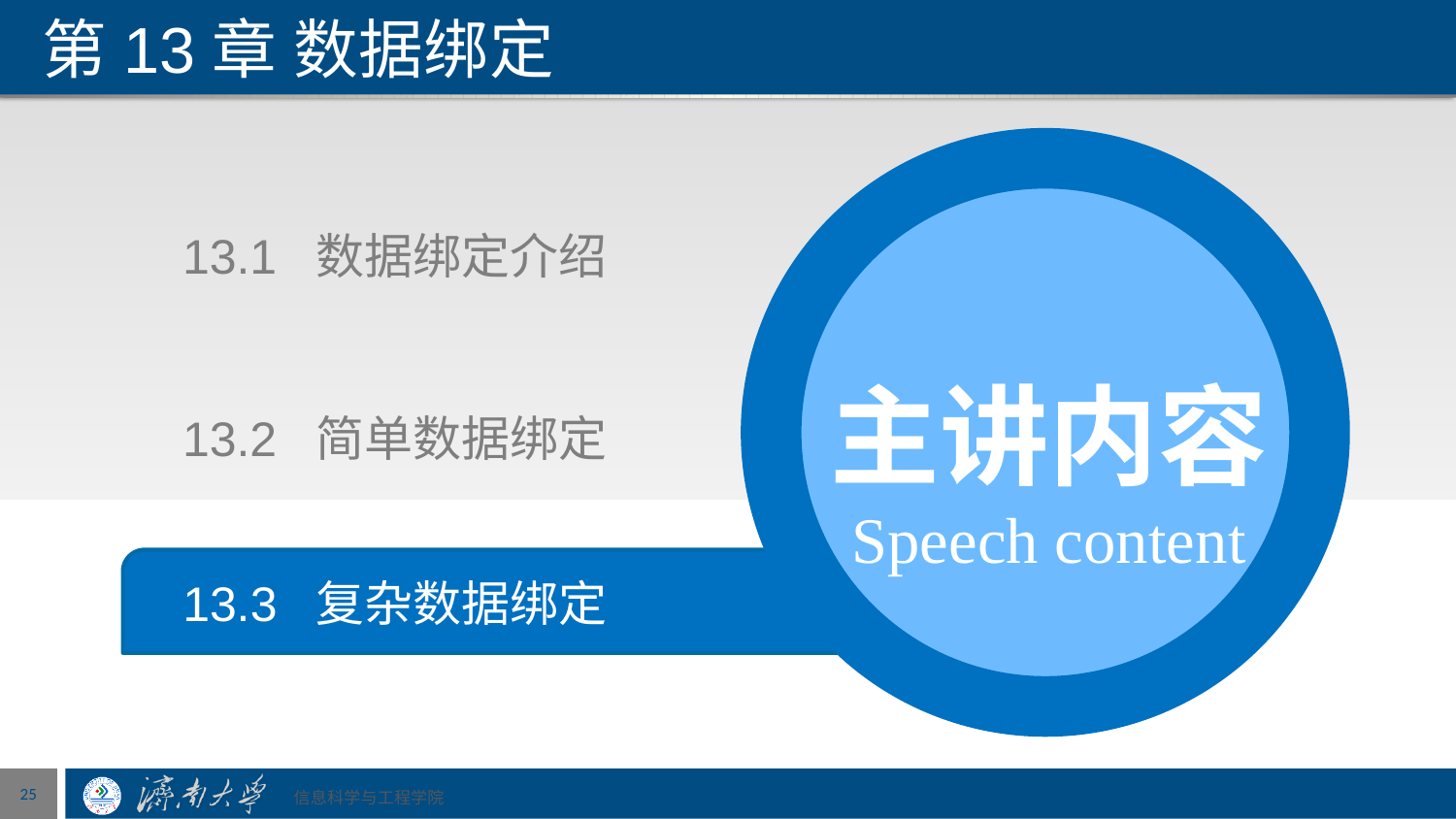

# 第13章 数据绑定
主讲内容

主讲内容
Speech content

13.1  数据绑定介绍
13.2  简单数据绑定
13.3  复杂数据绑定